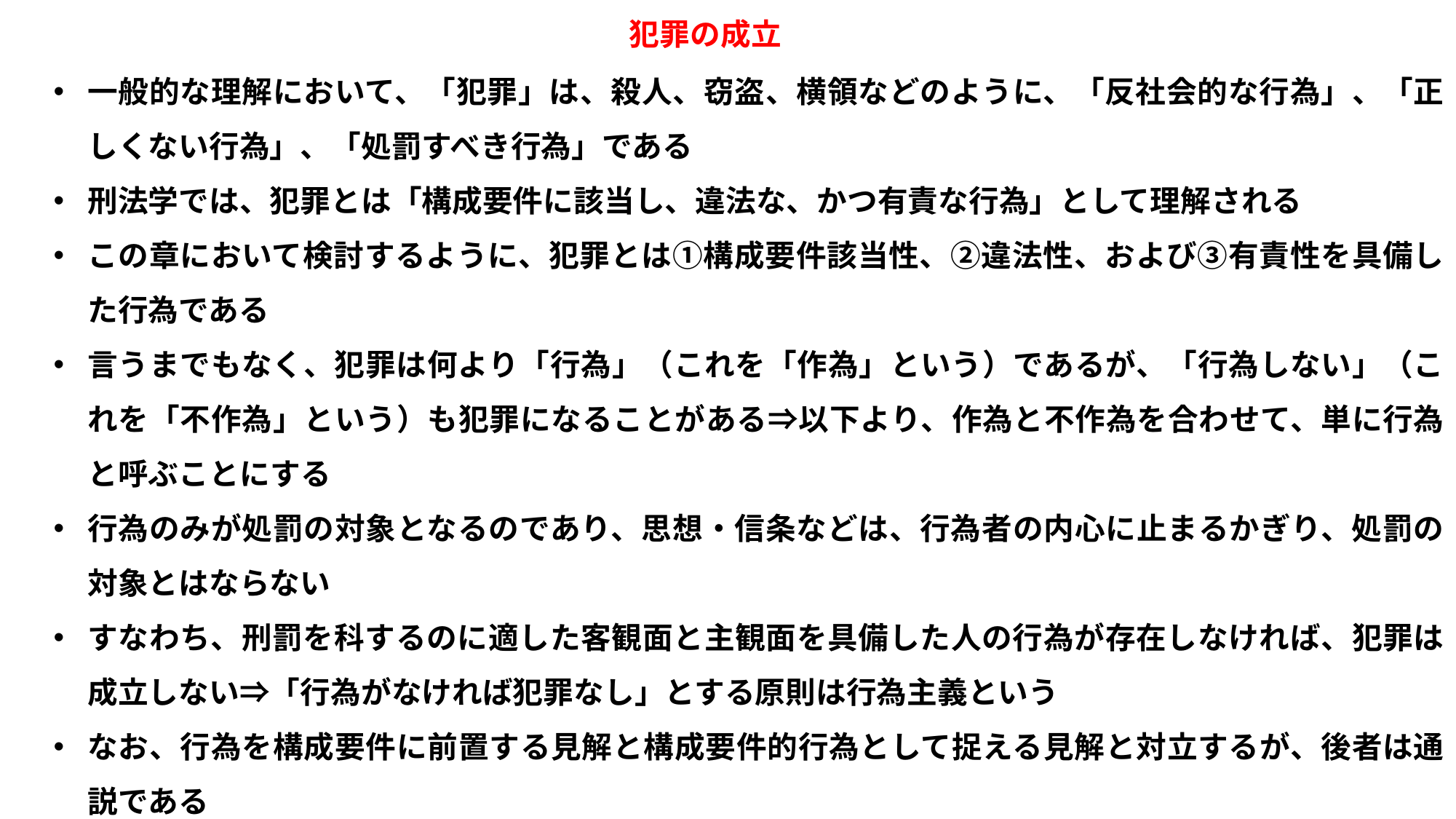

犯罪の成立
一般的な理解において、「犯罪」は、殺人、窃盗、横領などのように、「反社会的な行為」、「正しくない行為」、「処罰すべき行為」である
刑法学では、犯罪とは「構成要件に該当し、違法な、かつ有責な行為」として理解される
この章において検討するように、犯罪とは①構成要件該当性、②違法性、および③有責性を具備した行為である
言うまでもなく、犯罪は何より「行為」（これを「作為」という）であるが、「行為しない」（これを「不作為」という）も犯罪になることがある⇒以下より、作為と不作為を合わせて、単に行為と呼ぶことにする
行為のみが処罰の対象となるのであり、思想・信条などは、行為者の内心に止まるかぎり、処罰の対象とはならない
すなわち、刑罰を科するのに適した客観面と主観面を具備した人の行為が存在しなければ、犯罪は成立しない⇒「行為がなければ犯罪なし」とする原則は行為主義という
なお、行為を構成要件に前置する見解と構成要件的行為として捉える見解と対立するが、後者は通説である